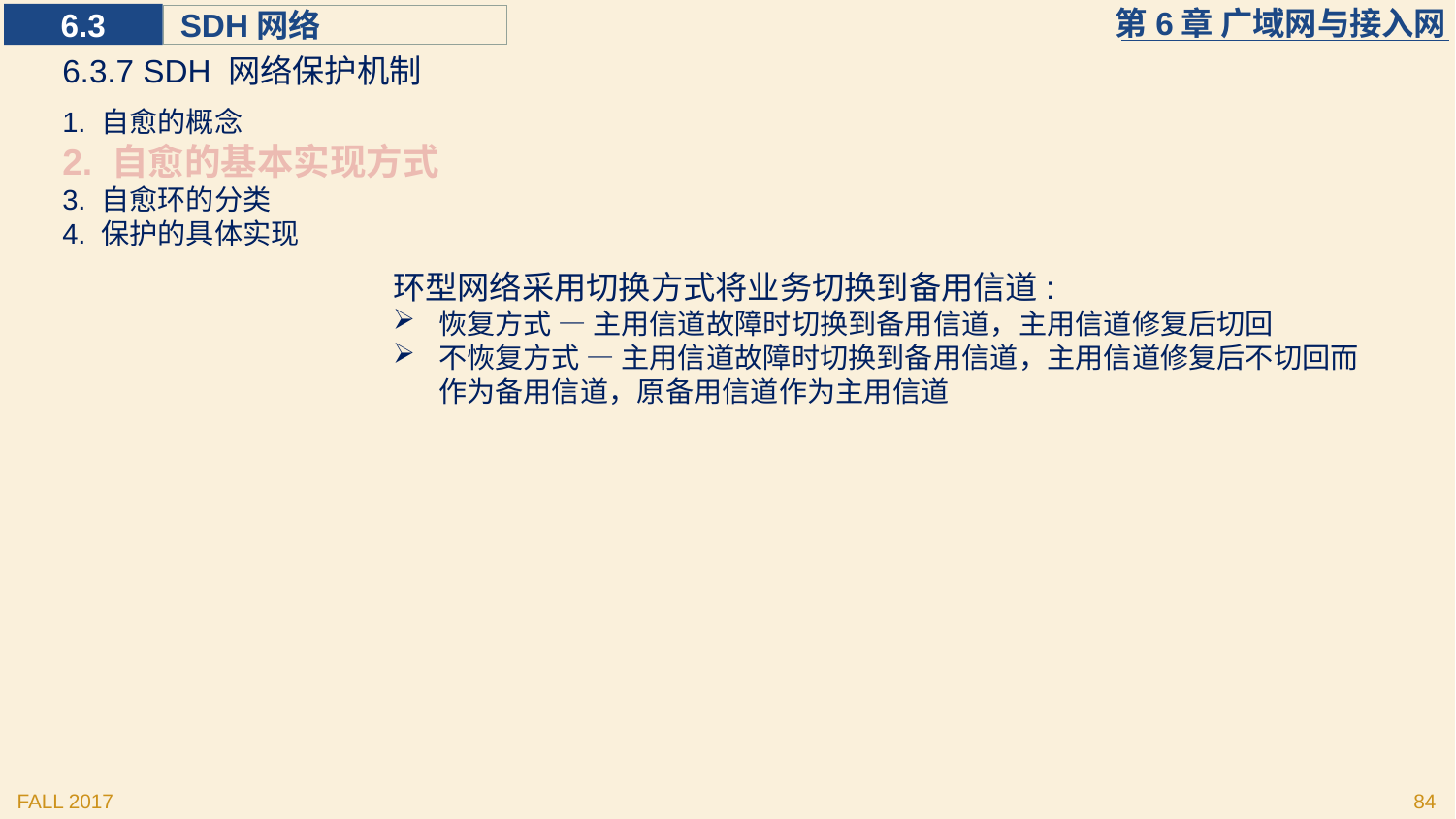

6.3.7 SDH 网络保护机制
1. 自愈的概念
2. 自愈的基本实现方式
3. 自愈环的分类
4. 保护的具体实现
环型网络采用切换方式将业务切换到备用信道:
恢复方式 — 主用信道故障时切换到备用信道，主用信道修复后切回
不恢复方式 — 主用信道故障时切换到备用信道，主用信道修复后不切回而作为备用信道，原备用信道作为主用信道